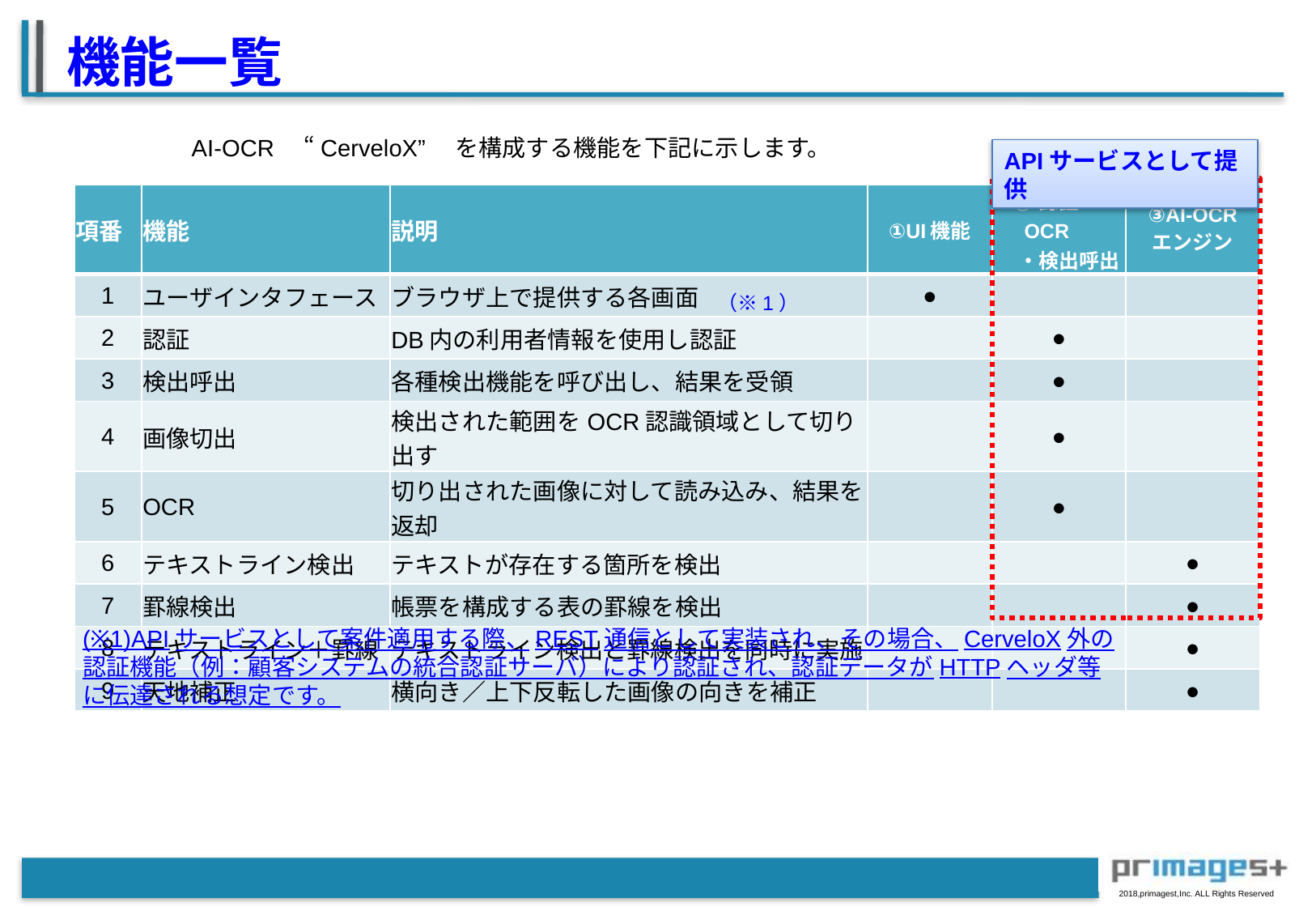

機能一覧
AI-OCR　“CerveloX”　を構成する機能を下記に示します。
APIサービスとして提供

| 項番 | 機能 | 説明 | ①UI機能 | ②認証・OCR　 　・検出呼出 | ③AI-OCR エンジン |
| --- | --- | --- | --- | --- | --- |
| 1 | ユーザインタフェース | ブラウザ上で提供する各画面 | ● |  |  |
| 2 | 認証 | DB内の利用者情報を使用し認証 |  | ● |  |
| 3 | 検出呼出 | 各種検出機能を呼び出し、結果を受領 |  | ● |  |
| 4 | 画像切出 | 検出された範囲をOCR認識領域として切り出す |  | ● |  |
| 5 | OCR | 切り出された画像に対して読み込み、結果を返却 |  | ● |  |
| 6 | テキストライン検出 | テキストが存在する箇所を検出 |  |  | ● |
| 7 | 罫線検出 | 帳票を構成する表の罫線を検出 |  |  | ● |
| 8 | テキストライン＋罫線 | テキストライン検出と罫線検出を同時に実施 |  |  | ● |
| 9 | 天地補正 | 横向き／上下反転した画像の向きを補正 |  |  | ● |
（※1）
(※1)APIサービスとして案件適用する際、REST通信として実装され、その場合、CerveloX外の認証機能（例：顧客システムの統合認証サーバ）により認証され、認証データがHTTPヘッダ等に伝達される想定です。